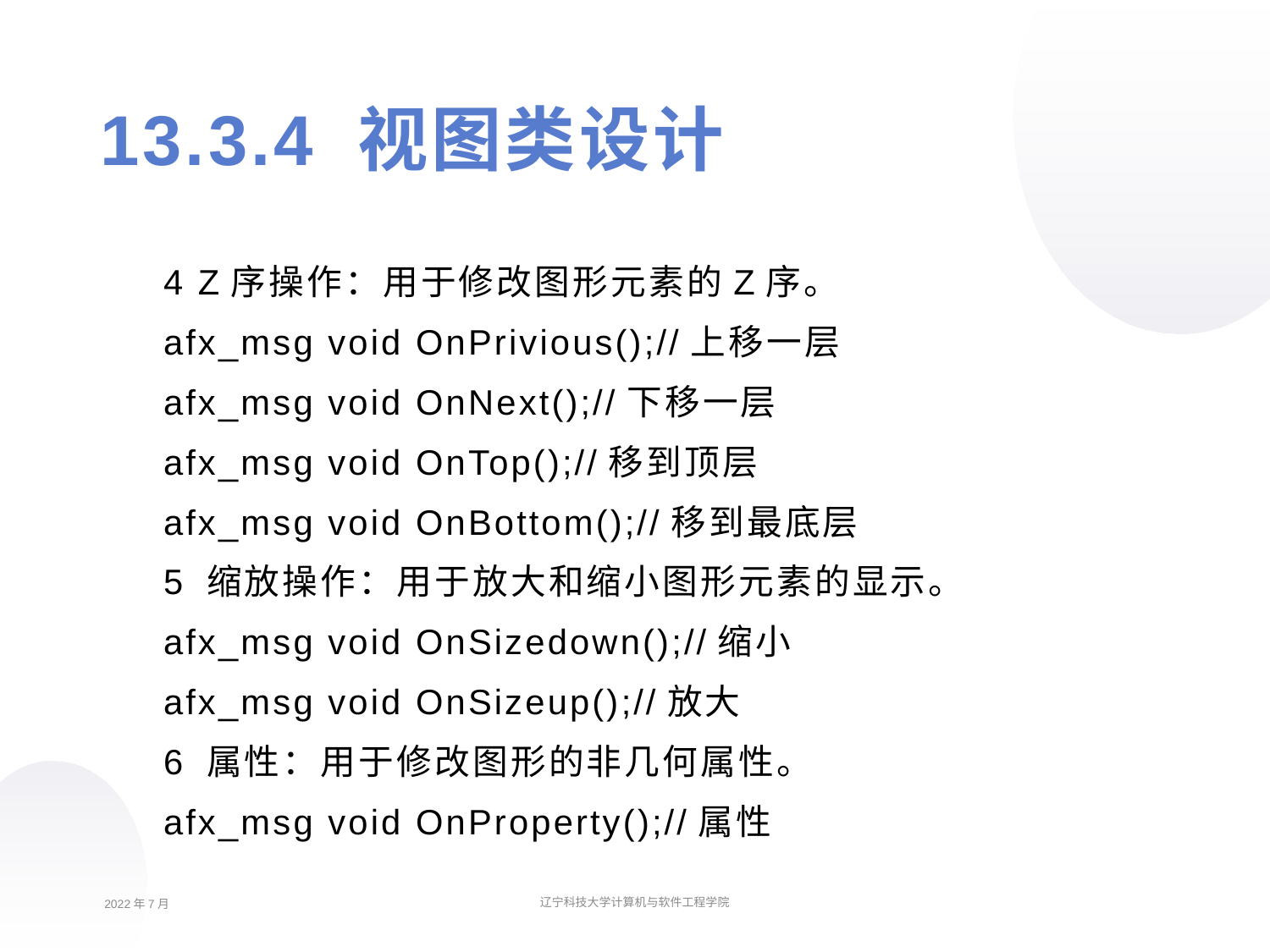

13.3.4 视图类设计
4 Z序操作：用于修改图形元素的Z序。
afx_msg void OnPrivious();//上移一层
afx_msg void OnNext();//下移一层
afx_msg void OnTop();//移到顶层
afx_msg void OnBottom();//移到最底层
5 缩放操作：用于放大和缩小图形元素的显示。
afx_msg void OnSizedown();//缩小
afx_msg void OnSizeup();//放大
6 属性：用于修改图形的非几何属性。
afx_msg void OnProperty();//属性

2022年7月
辽宁科技大学计算机与软件工程学院
56